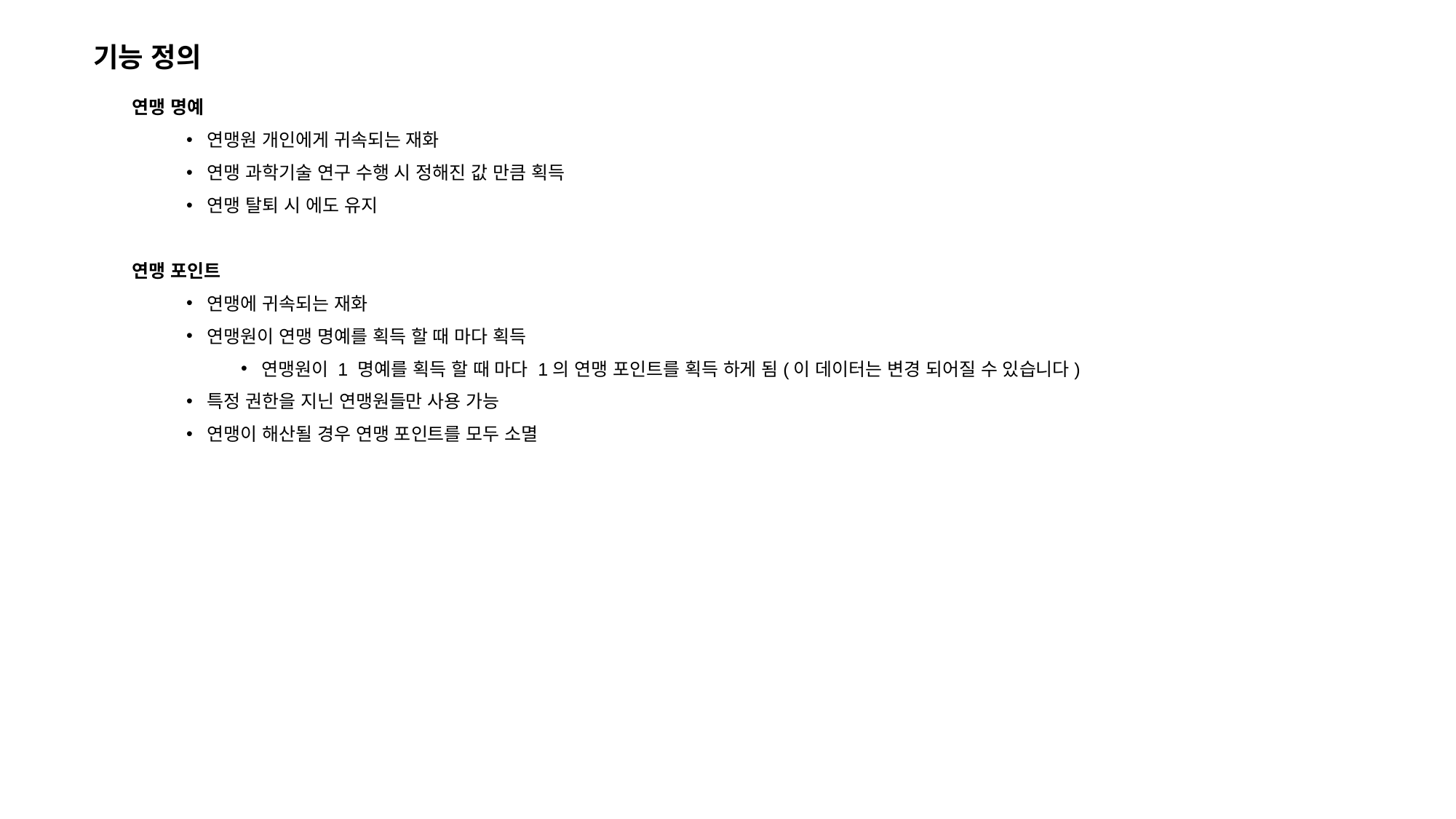

기능 정의
연맹 명예
연맹원 개인에게 귀속되는 재화
연맹 과학기술 연구 수행 시 정해진 값 만큼 획득
연맹 탈퇴 시 에도 유지

연맹 포인트
연맹에 귀속되는 재화
연맹원이 연맹 명예를 획득 할 때 마다 획득
연맹원이 1 명예를 획득 할 때 마다 1의 연맹 포인트를 획득 하게 됨(이 데이터는 변경 되어질 수 있습니다)
특정 권한을 지닌 연맹원들만 사용 가능
연맹이 해산될 경우 연맹 포인트를 모두 소멸